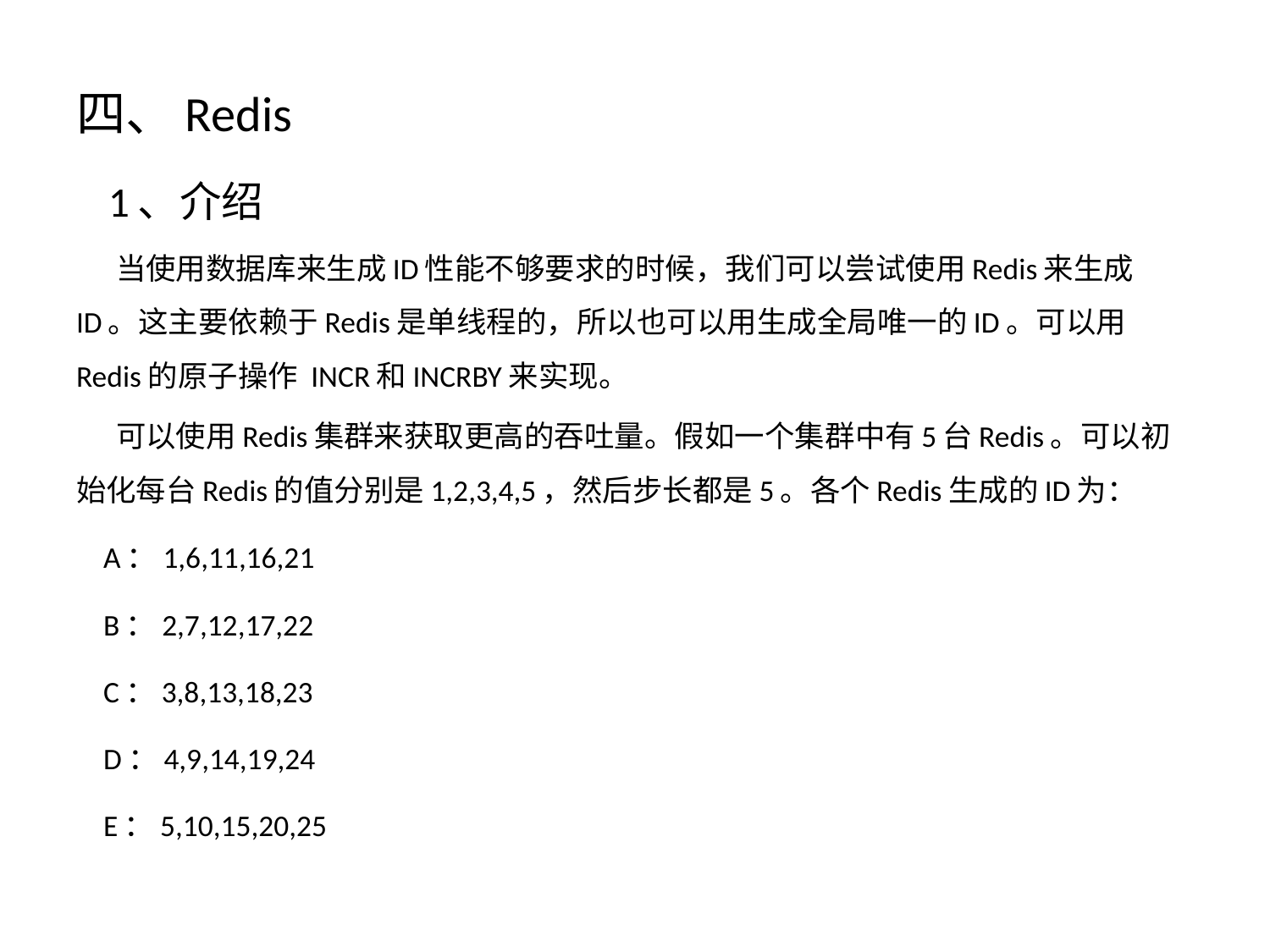

四、Redis
    1、介绍
     当使用数据库来生成ID性能不够要求的时候，我们可以尝试使用Redis来生成ID。这主要依赖于Redis是单线程的，所以也可以用生成全局唯一的ID。可以用Redis的原子操作 INCR和INCRBY来实现。
     可以使用Redis集群来获取更高的吞吐量。假如一个集群中有5台Redis。可以初始化每台Redis的值分别是1,2,3,4,5，然后步长都是5。各个Redis生成的ID为：
    A：1,6,11,16,21
    B：2,7,12,17,22
    C：3,8,13,18,23
    D：4,9,14,19,24
    E：5,10,15,20,25